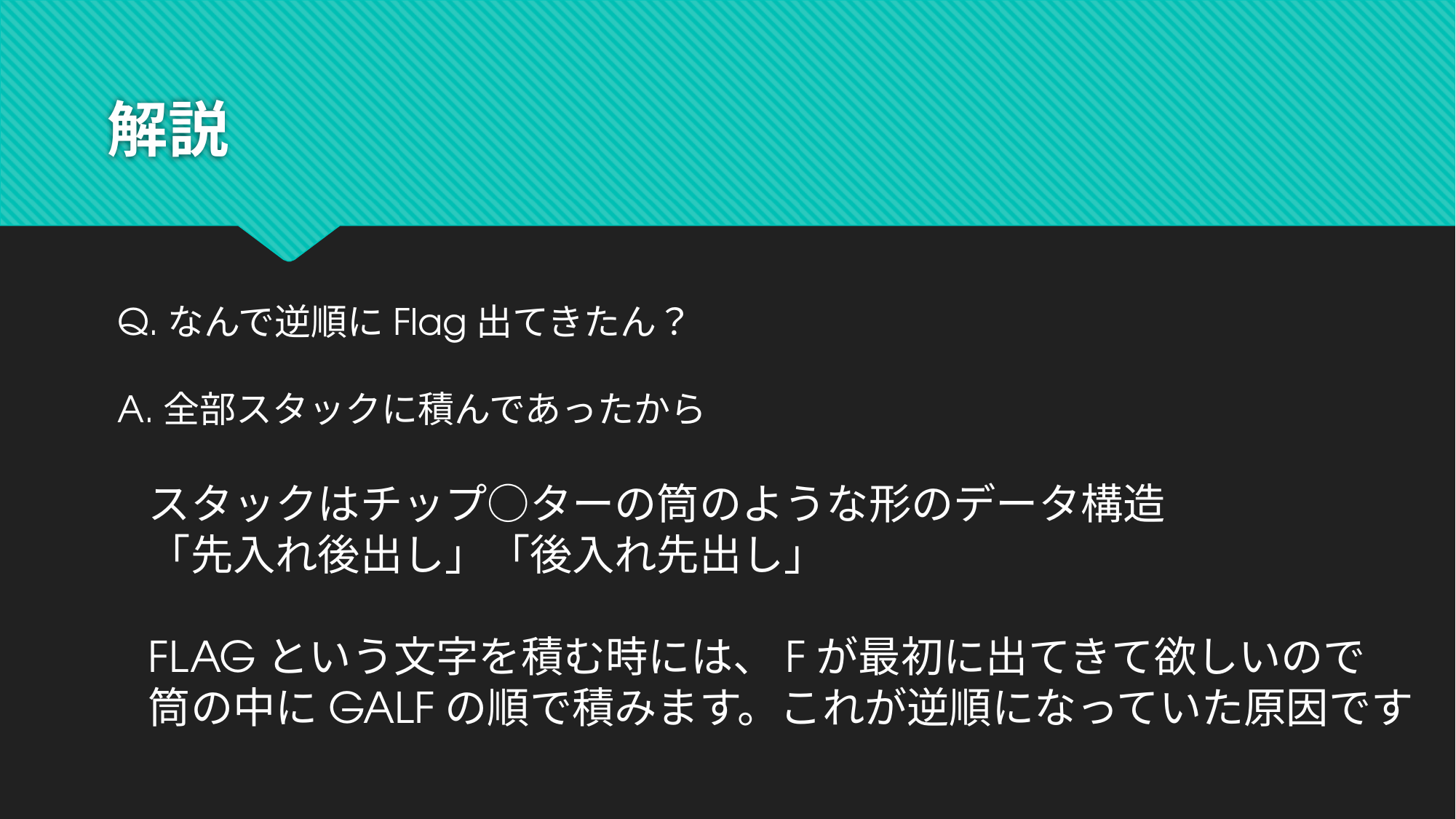

# 解説
Q.なんで逆順にFlag出てきたん？

A.全部スタックに積んであったから
スタックはチップ○ターの筒のような形のデータ構造
「先入れ後出し」「後入れ先出し」

FLAGという文字を積む時には、Fが最初に出てきて欲しいので
筒の中にGALFの順で積みます。これが逆順になっていた原因です